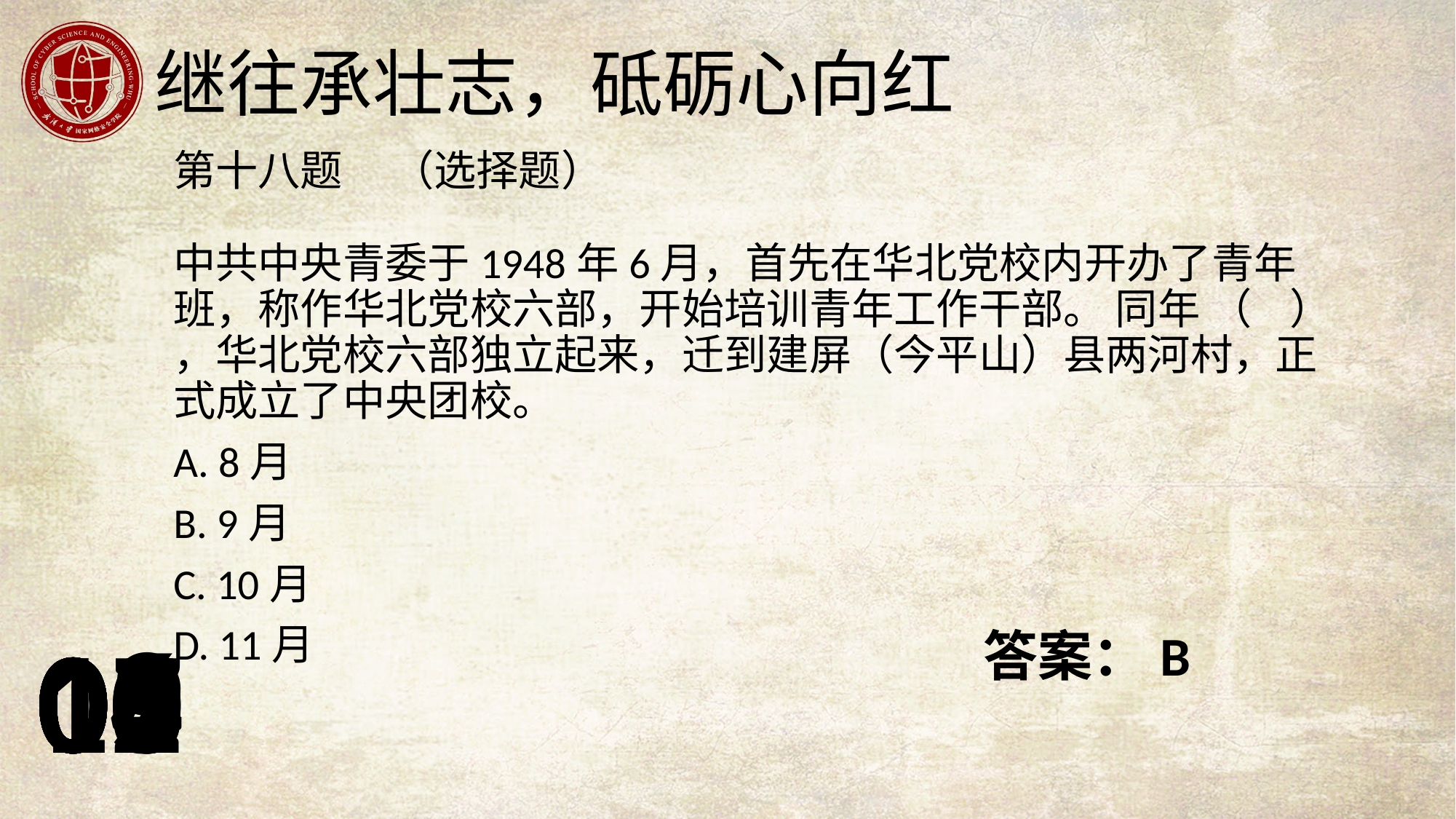

第十八题	（选择题）

中共中央青委于1948年6月，首先在华北党校内开办了青年班，称作华北党校六部，开始培训青年工作干部。 同年 （    ） ，华北党校六部独立起来，迁到建屏（今平山）县两河村，正式成立了中央团校。
A. 8月
B. 9月
C. 10月
D. 11月
答案：B